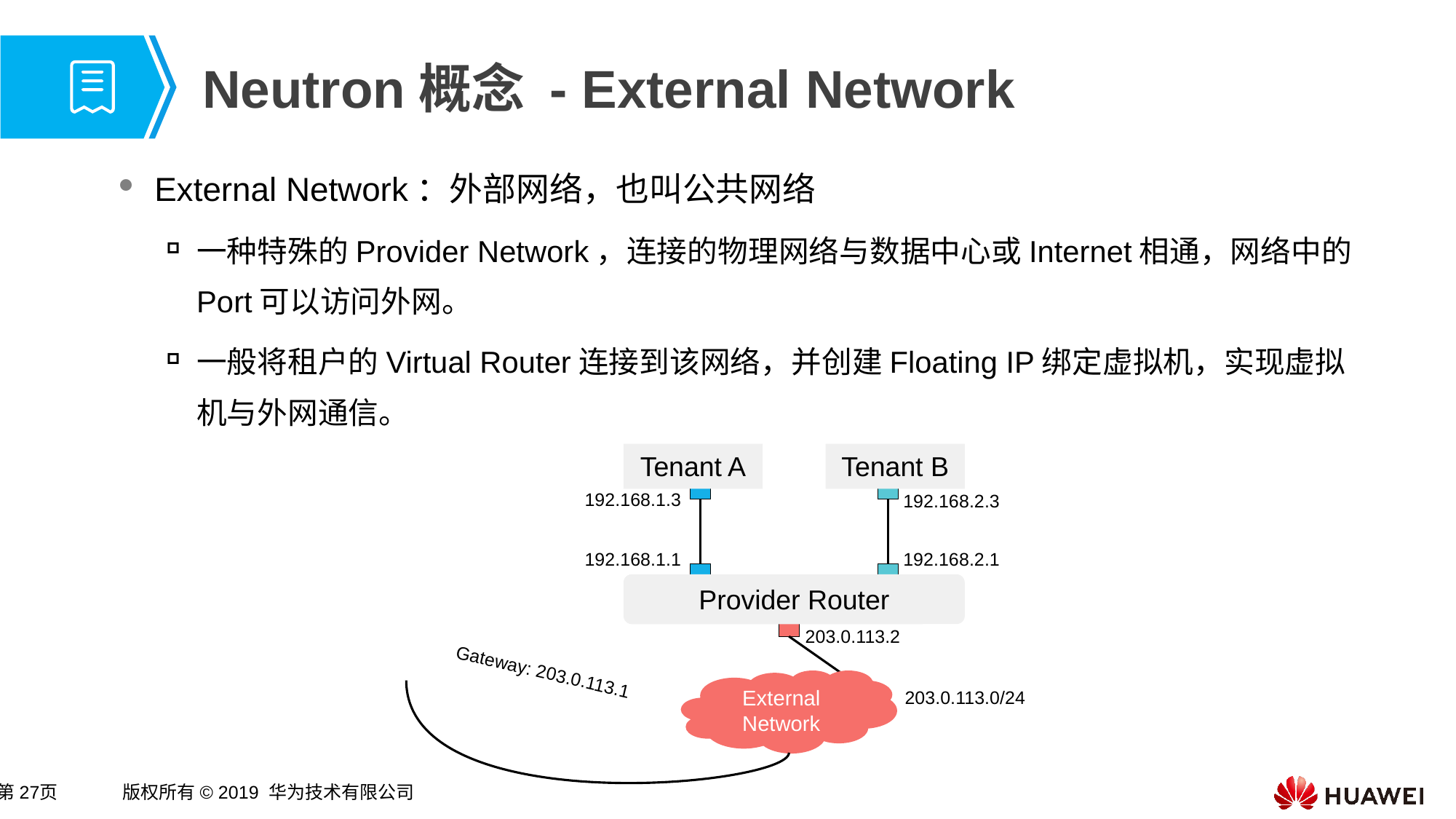

# Neutron概念 - External Network
External Network：外部网络，也叫公共网络
一种特殊的Provider Network，连接的物理网络与数据中心或Internet相通，网络中的Port可以访问外网。
一般将租户的Virtual Router连接到该网络，并创建Floating IP绑定虚拟机，实现虚拟机与外网通信。
Tenant A
Tenant B

192.168.1.3
192.168.2.3
192.168.1.1
192.168.2.1

Provider Router

203.0.113.2
Gateway: 203.0.113.1
External Network
203.0.113.0/24